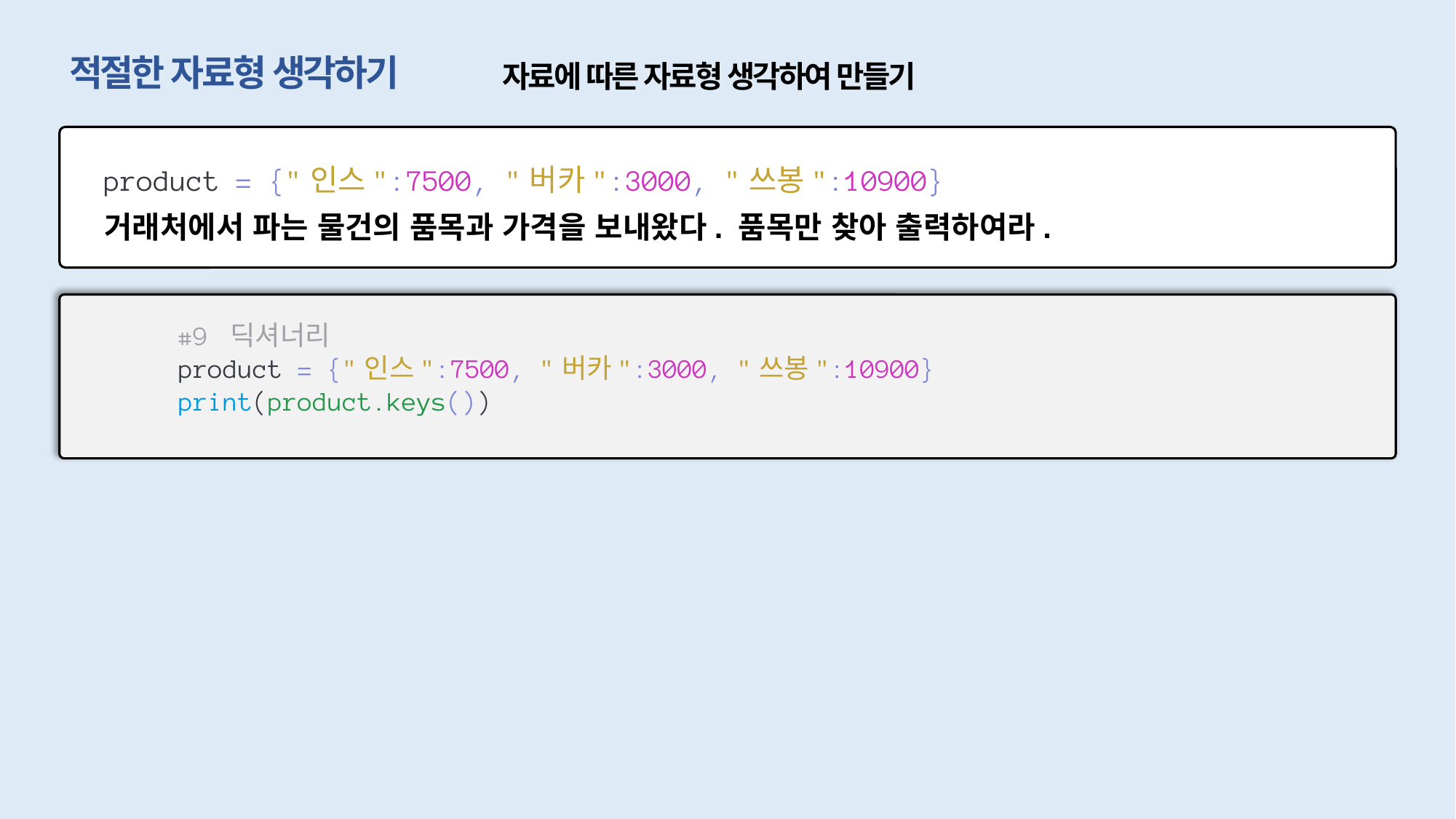

적절한 자료형 생각하기
자료에 따른 자료형 생각하여 만들기
product = {"인스":7500, "버카":3000, "쓰봉":10900}
거래처에서 파는 물건의 품목과 가격을 보내왔다. 품목만 찾아 출력하여라.

#9 딕셔너리
product = {"인스":7500, "버카":3000, "쓰봉":10900}
print(product.keys())